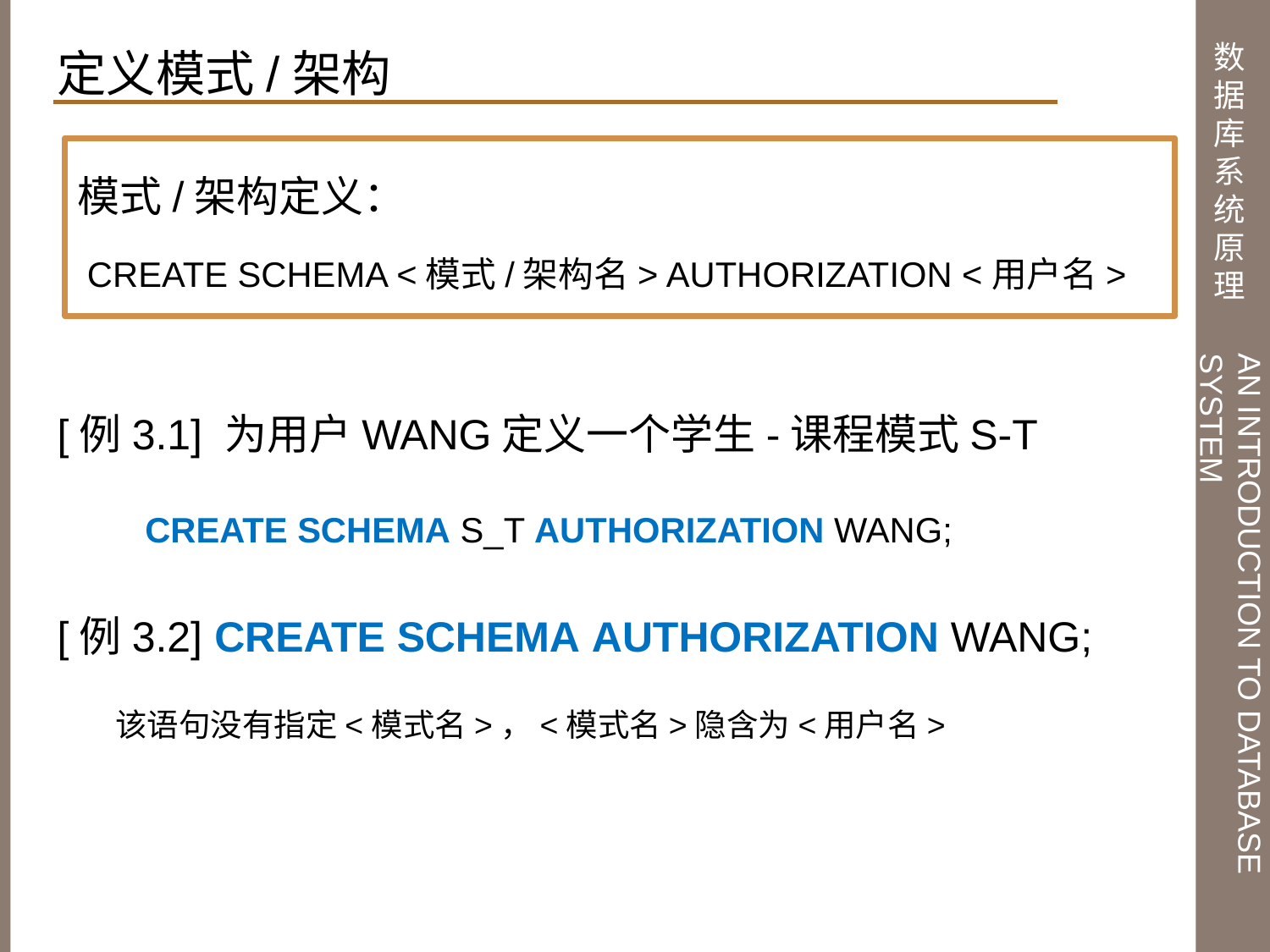

定义模式/架构
模式/架构定义：
 CREATE SCHEMA <模式/架构名> AUTHORIZATION <用户名>
[例3.1] 为用户WANG定义一个学生-课程模式S-T
         CREATE SCHEMA S_T AUTHORIZATION WANG;
[例3.2] CREATE SCHEMA AUTHORIZATION WANG;
  该语句没有指定<模式名>，<模式名>隐含为<用户名>